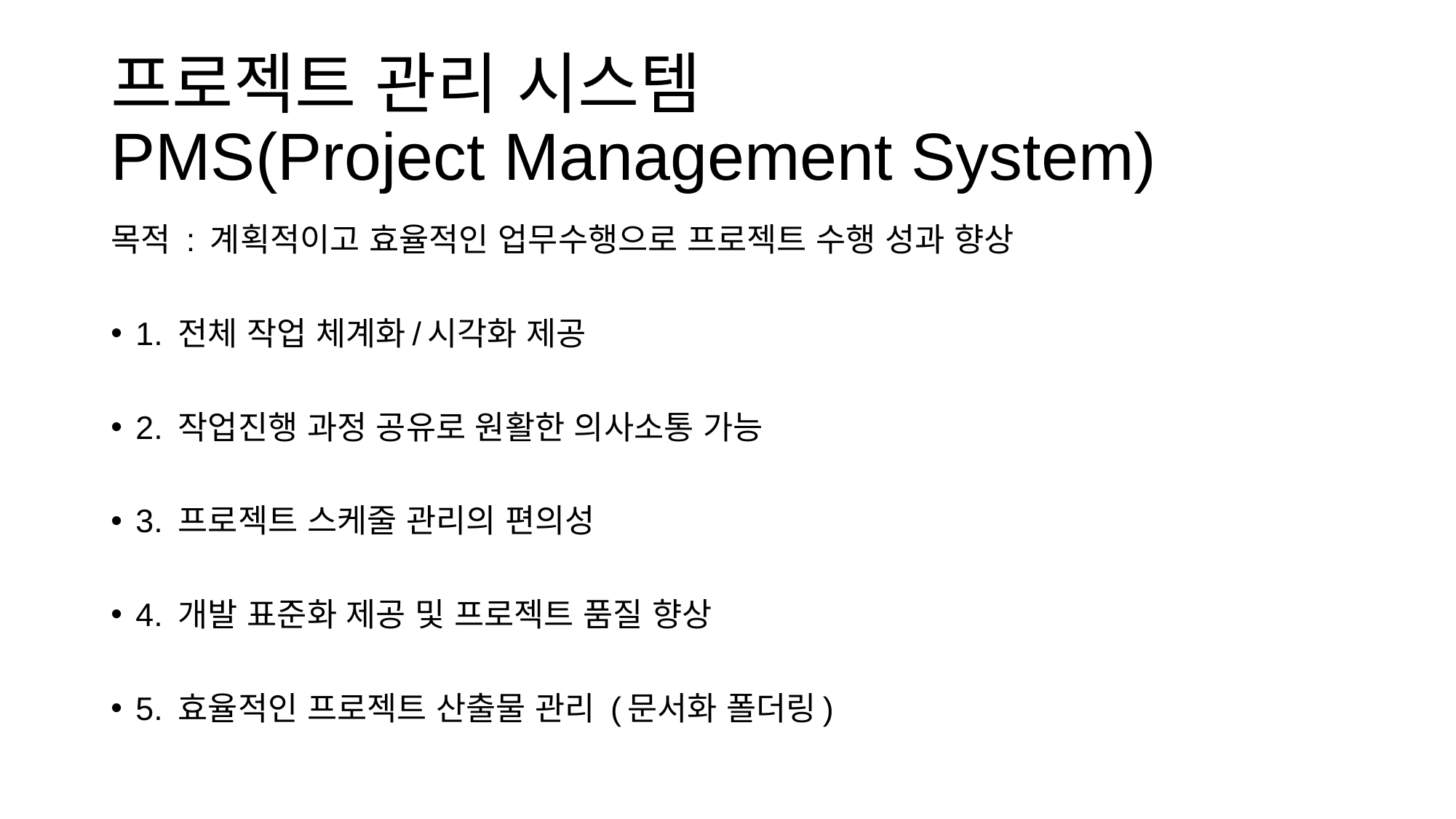

# 프로젝트 관리 시스템 PMS(Project Management System)
목적 : 계획적이고 효율적인 업무수행으로 프로젝트 수행 성과 향상

1. 전체 작업 체계화/시각화 제공

2. 작업진행 과정 공유로 원활한 의사소통 가능

3. 프로젝트 스케줄 관리의 편의성

4. 개발 표준화 제공 및 프로젝트 품질 향상

5. 효율적인 프로젝트 산출물 관리 (문서화 폴더링)